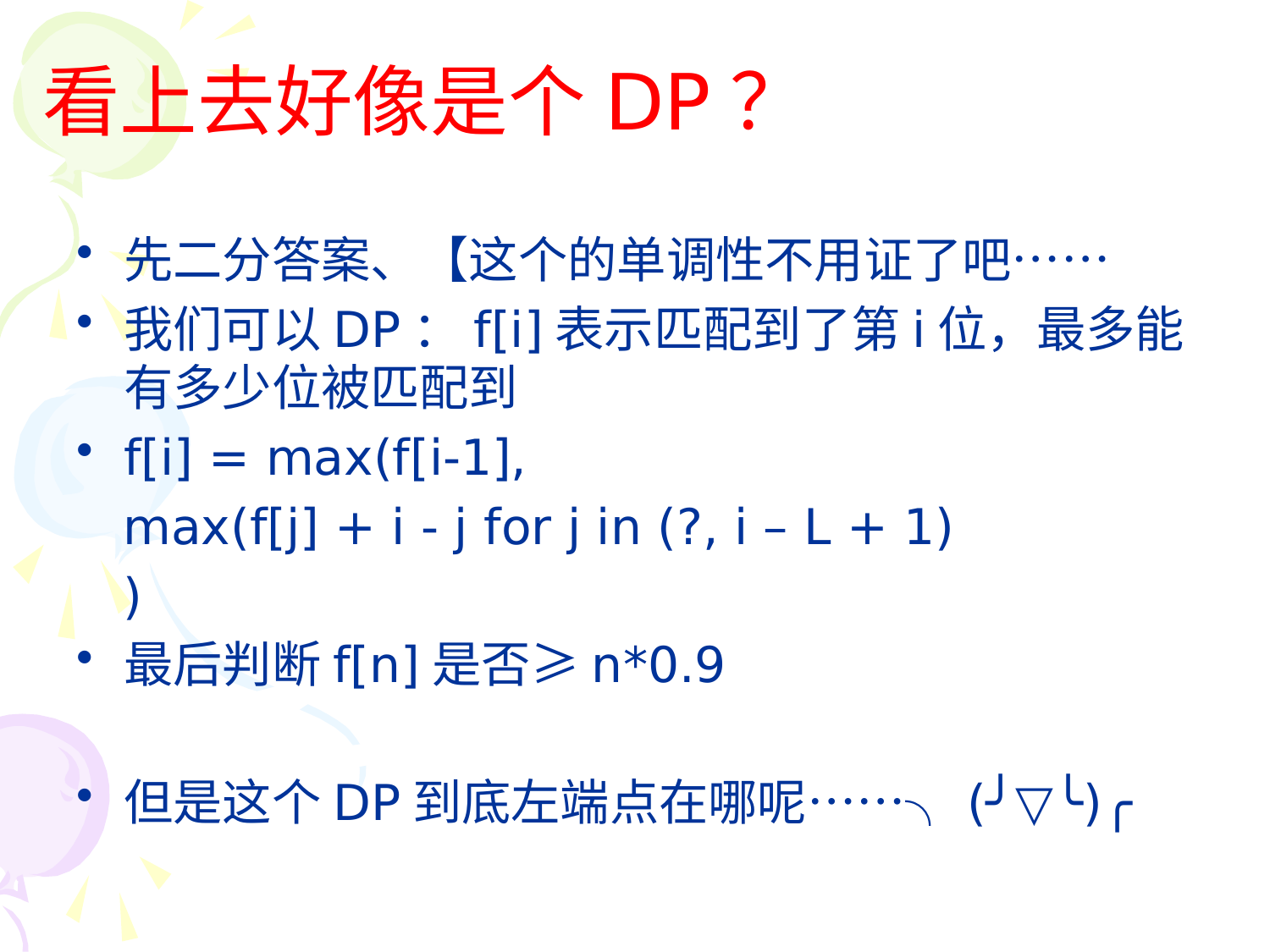

看上去好像是个DP？
先二分答案、【这个的单调性不用证了吧……
我们可以DP：f[i]表示匹配到了第i位，最多能有多少位被匹配到
f[i] = max(f[i-1],
   max(f[j] + i - j for j in (?, i – L + 1)
   )
最后判断f[n]是否≥n*0.9

但是这个DP到底左端点在哪呢……╮(╯▽╰)╭